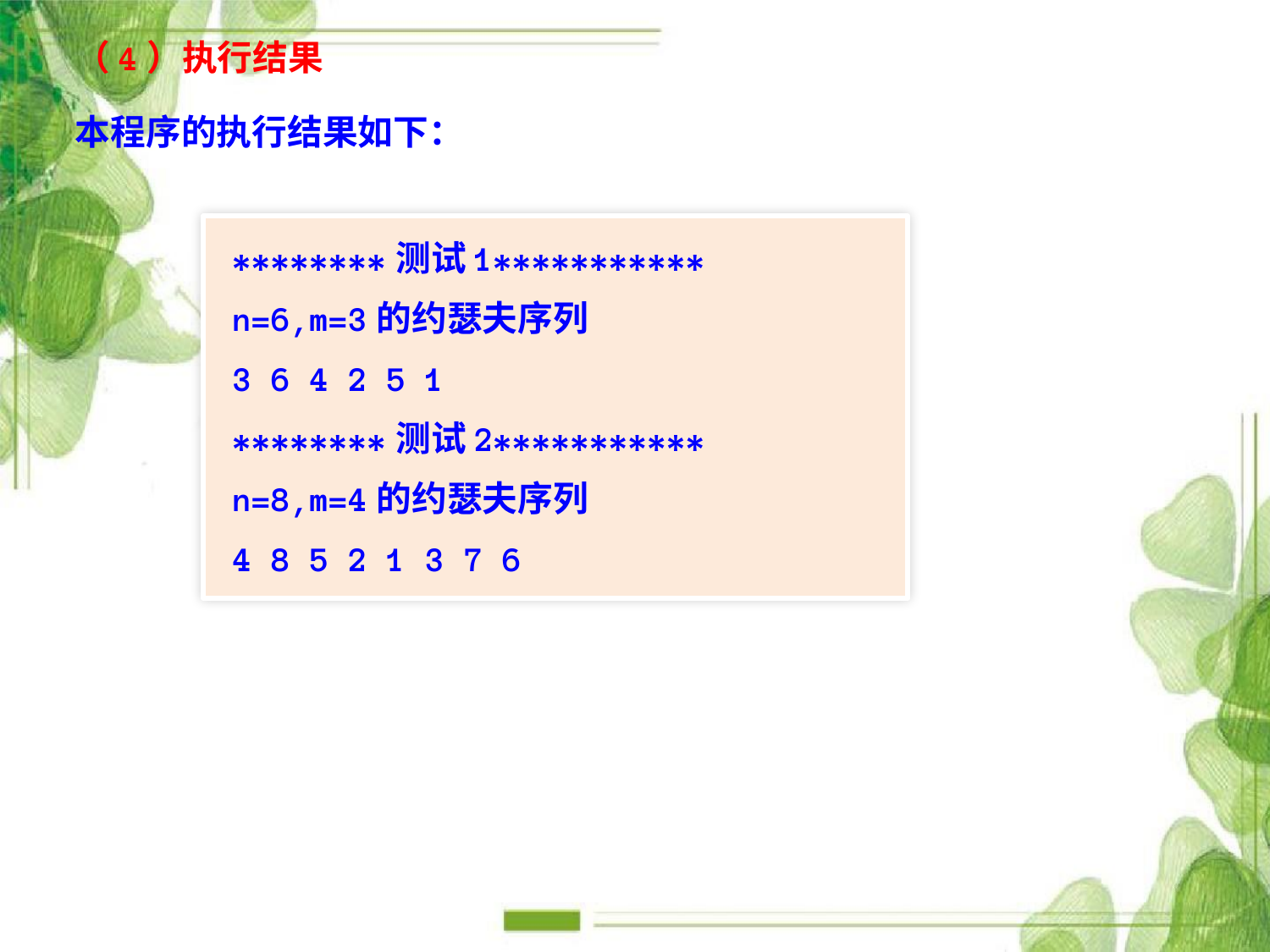

（4）执行结果
本程序的执行结果如下：
********测试1***********
n=6,m=3的约瑟夫序列
3 6 4 2 5 1
********测试2***********
n=8,m=4的约瑟夫序列
4 8 5 2 1 3 7 6